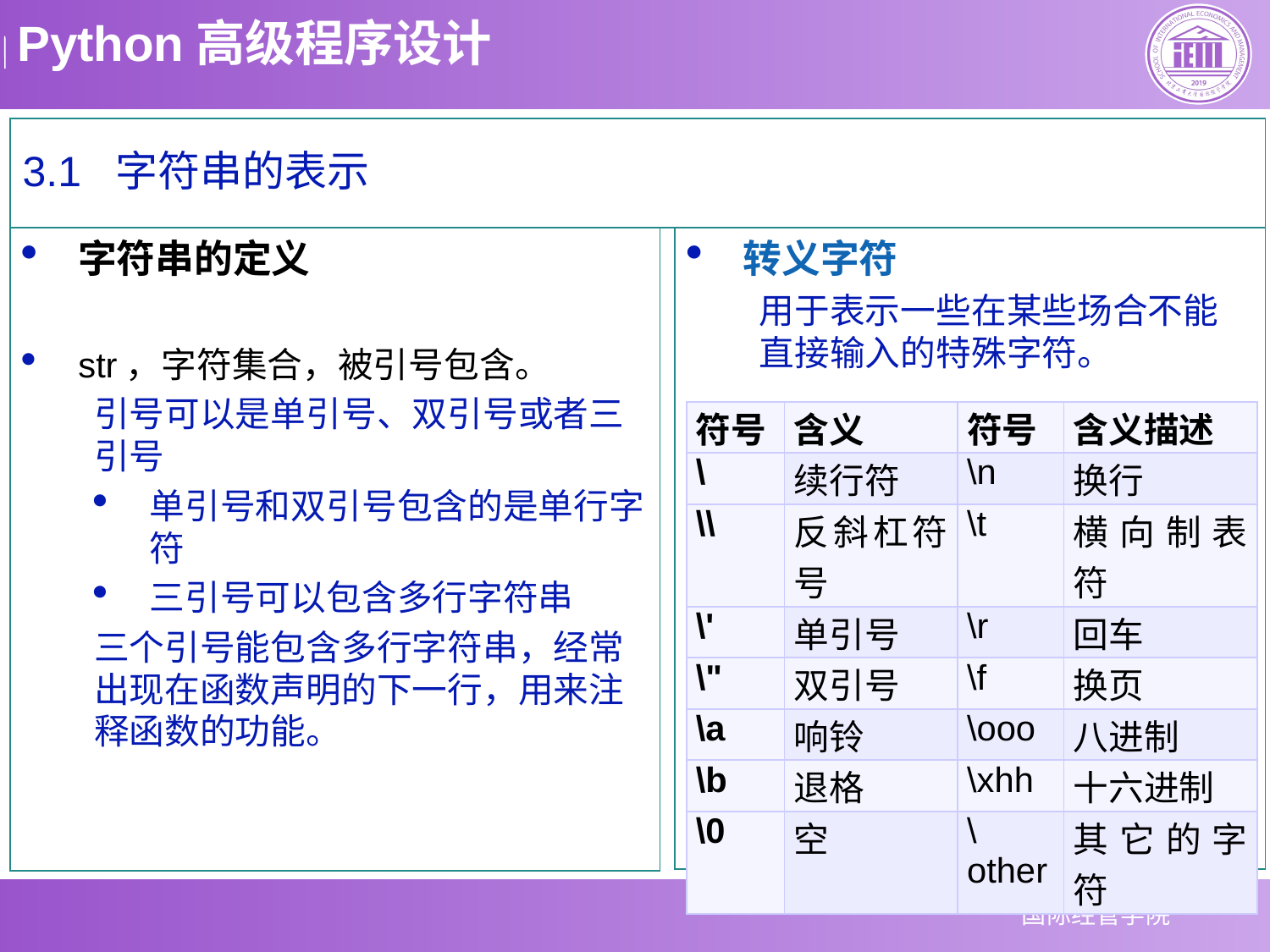

3.1  字符串的表示
字符串的定义

str，字符集合，被引号包含。
引号可以是单引号、双引号或者三引号
单引号和双引号包含的是单行字符
三引号可以包含多行字符串
三个引号能包含多行字符串，经常出现在函数声明的下一行，用来注释函数的功能。

转义字符
用于表示一些在某些场合不能直接输入的特殊字符。

| 符号 | 含义 | 符号 | 含义描述 |
| --- | --- | --- | --- |
| \ | 续行符 | \n | 换行 |
| \\ | 反斜杠符号 | \t | 横向制表符 |
| \' | 单引号 | \r | 回车 |
| \" | 双引号 | \f | 换页 |
| \a | 响铃 | \ooo | 八进制 |
| \b | 退格 | \xhh | 十六进制 |
| \0 | 空 | \other | 其它的字符 |